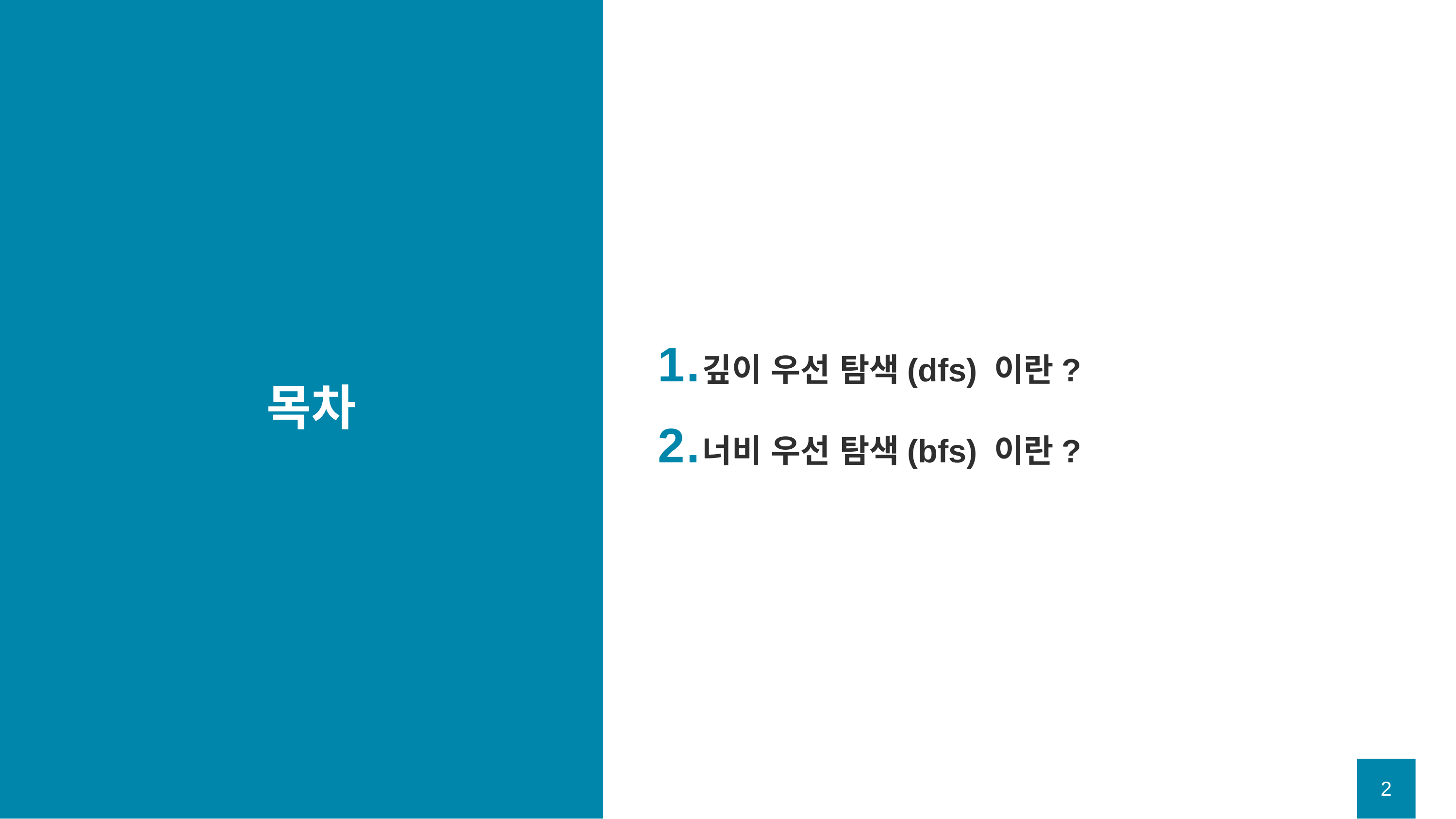

깊이 우선 탐색(dfs) 이란?
너비 우선 탐색(bfs) 이란?
# 목차
2